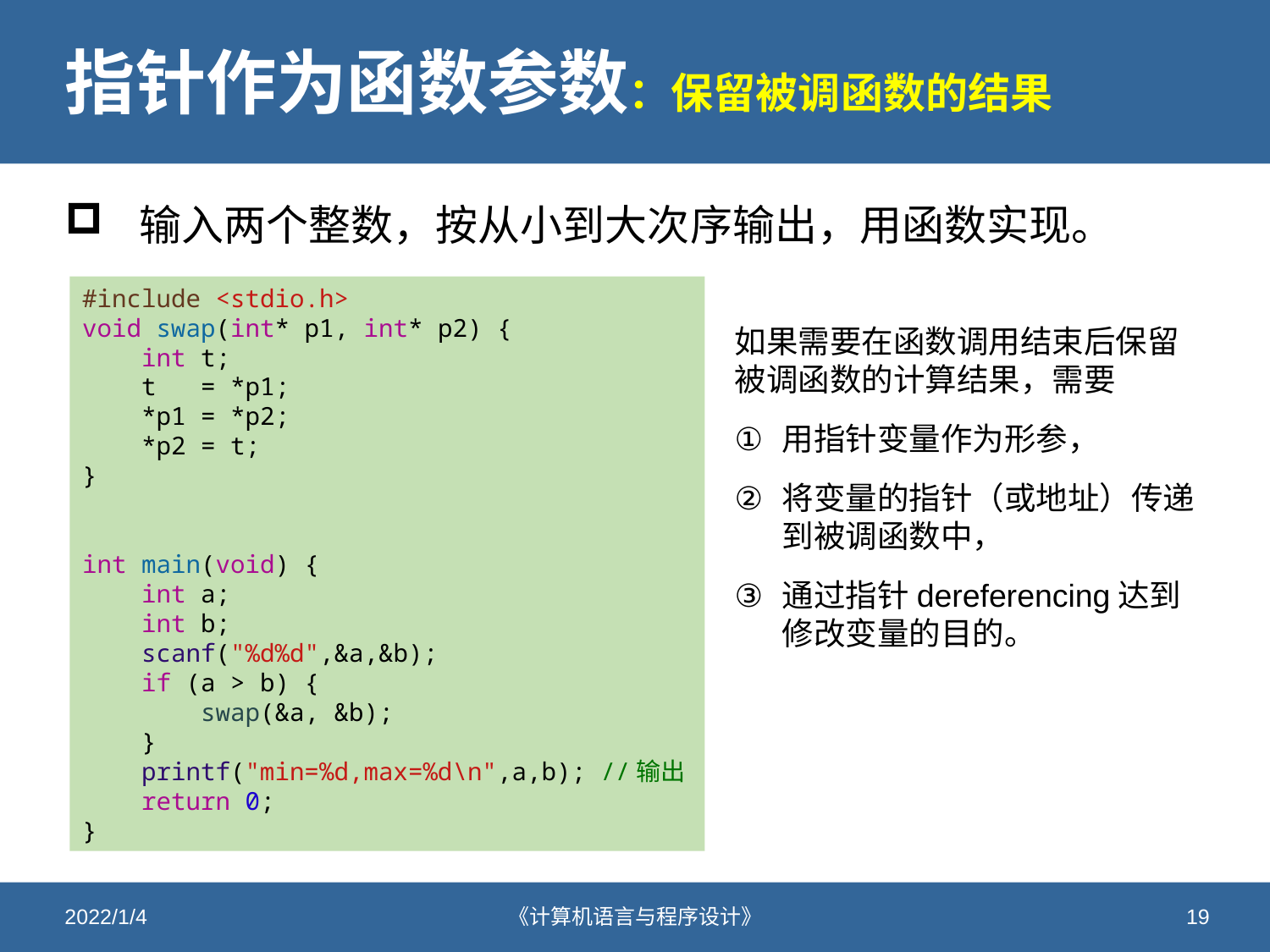

# 指针作为函数参数：保留被调函数的结果
输入两个整数，按从小到大次序输出，用函数实现。
#include <stdio.h>
void swap(int* p1, int* p2) {
    int t;
    t   = *p1;
    *p1 = *p2;
    *p2 = t;
}

int main(void) {
    int a;
    int b;
    scanf("%d%d",&a,&b);
    if (a > b) {
        swap(&a, &b);
    }
    printf("min=%d,max=%d\n",a,b); //输出
    return 0;
}
如果需要在函数调用结束后保留被调函数的计算结果，需要
用指针变量作为形参，
将变量的指针（或地址）传递到被调函数中，
通过指针dereferencing达到修改变量的目的。
2022/1/4
《计算机语言与程序设计》
19